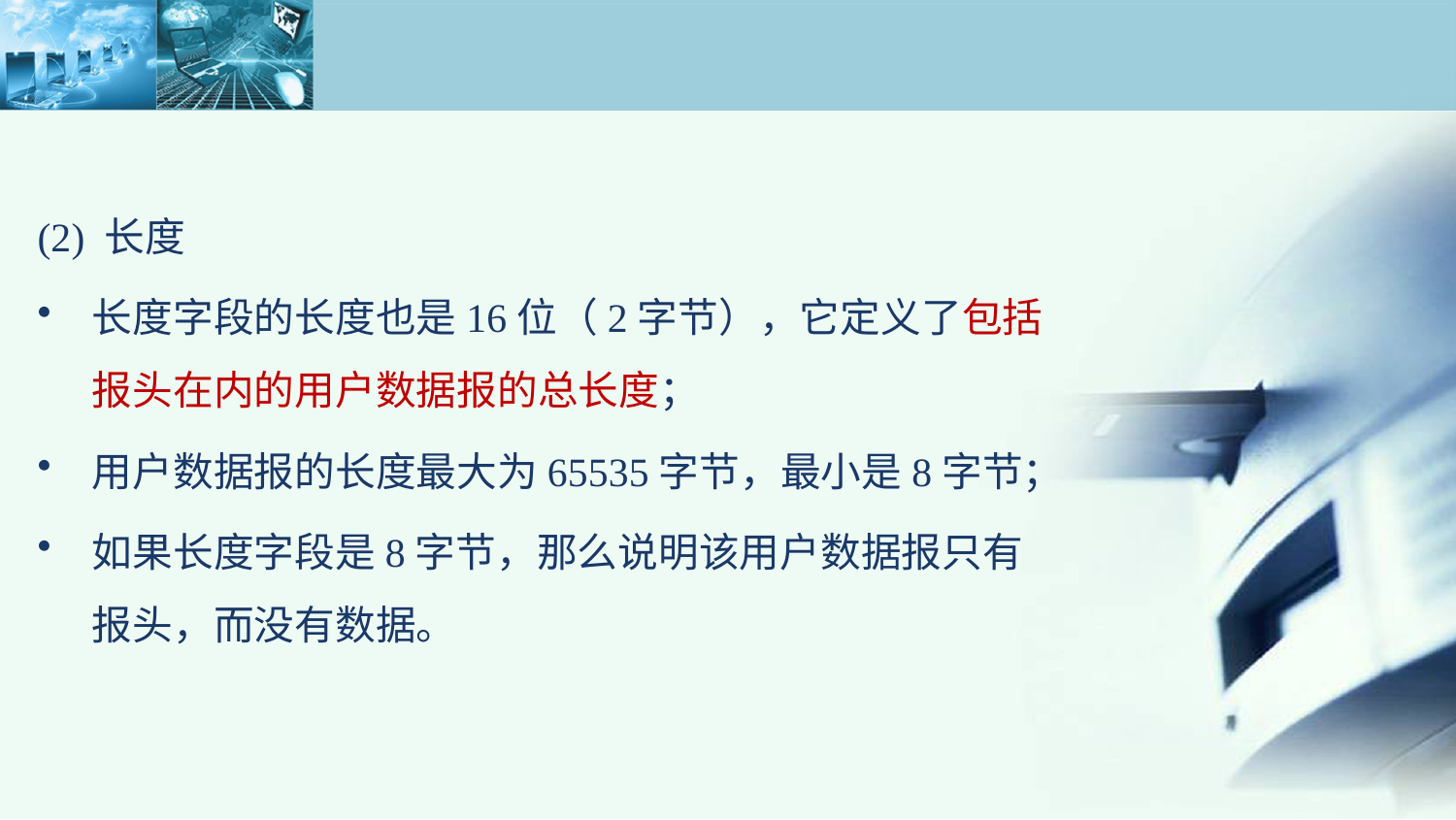

(2) 长度
长度字段的长度也是16位（2字节），它定义了包括报头在内的用户数据报的总长度；
用户数据报的长度最大为65535字节，最小是8字节；
如果长度字段是8字节，那么说明该用户数据报只有报头，而没有数据。